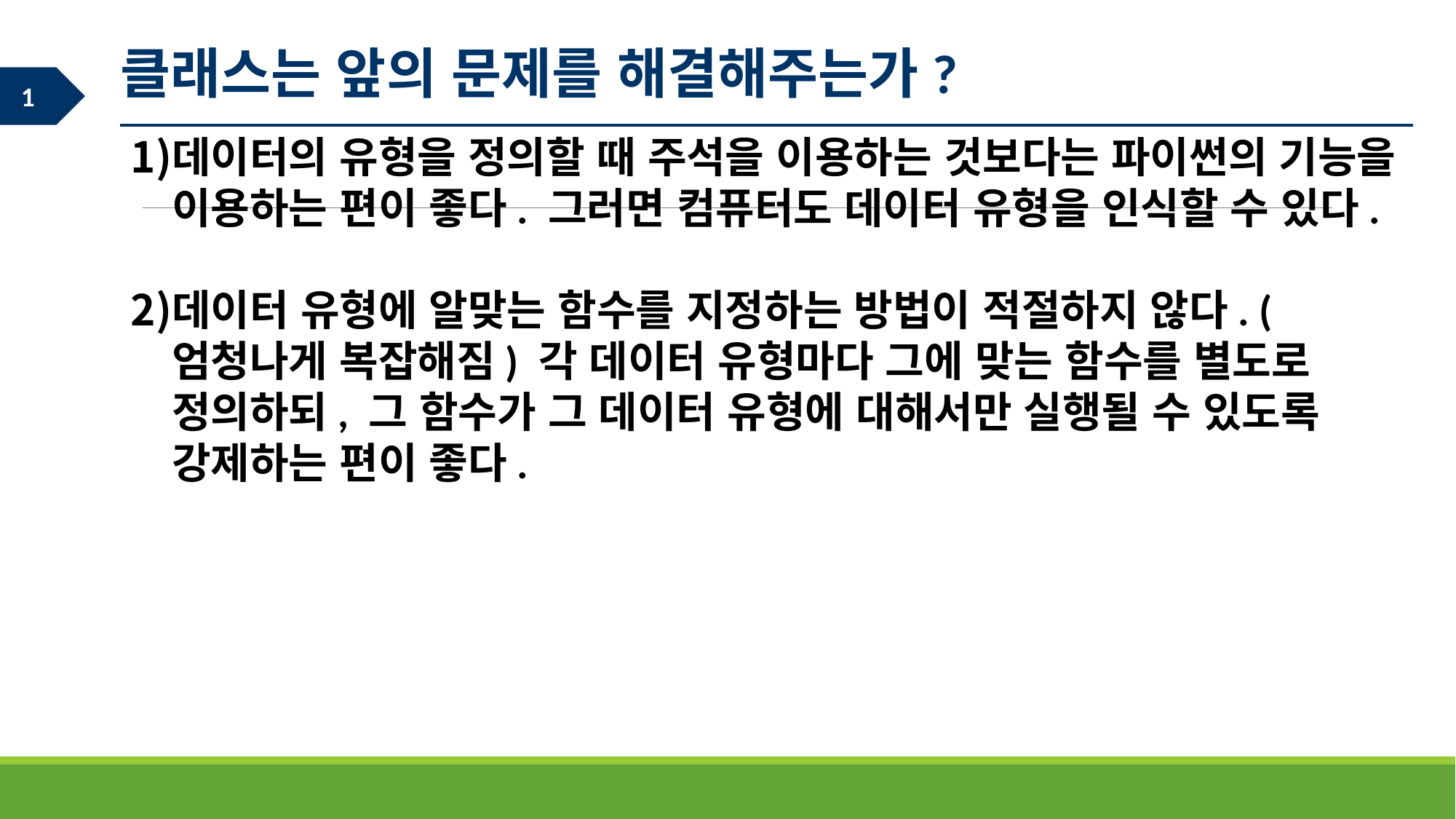

클래스는 앞의 문제를 해결해주는가?
데이터의 유형을 정의할 때 주석을 이용하는 것보다는 파이썬의 기능을 이용하는 편이 좋다. 그러면 컴퓨터도 데이터 유형을 인식할 수 있다.

데이터 유형에 알맞는 함수를 지정하는 방법이 적절하지 않다. (엄청나게 복잡해짐) 각 데이터 유형마다 그에 맞는 함수를 별도로 정의하되, 그 함수가 그 데이터 유형에 대해서만 실행될 수 있도록 강제하는 편이 좋다.